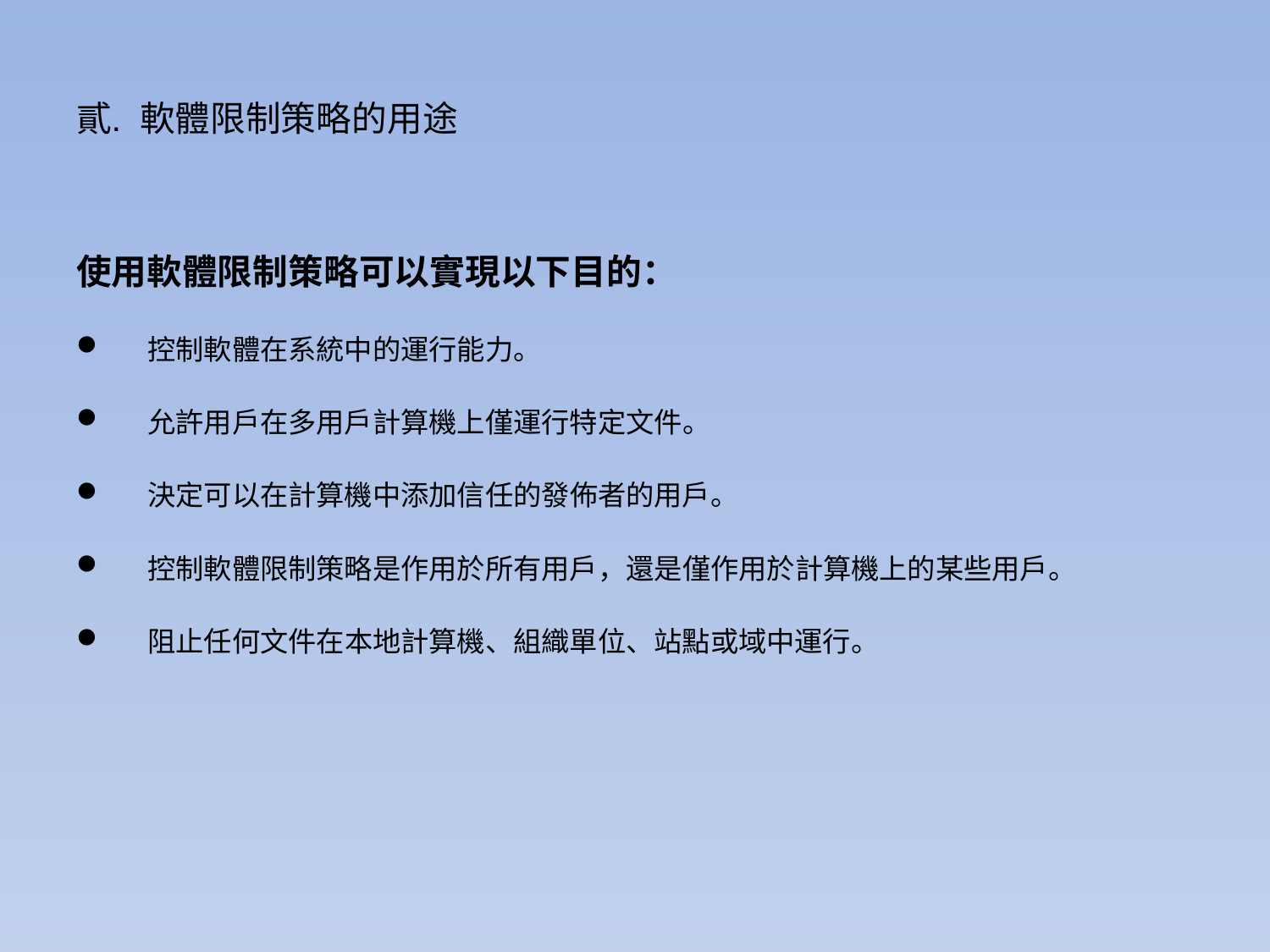

# 軟體限制策略的用途
使用軟體限制策略可以實現以下目的：
控制軟體在系統中的運行能力。
允許用戶在多用戶計算機上僅運行特定文件。
決定可以在計算機中添加信任的發佈者的用戶。
控制軟體限制策略是作用於所有用戶，還是僅作用於計算機上的某些用戶。
阻止任何文件在本地計算機、組織單位、站點或域中運行。